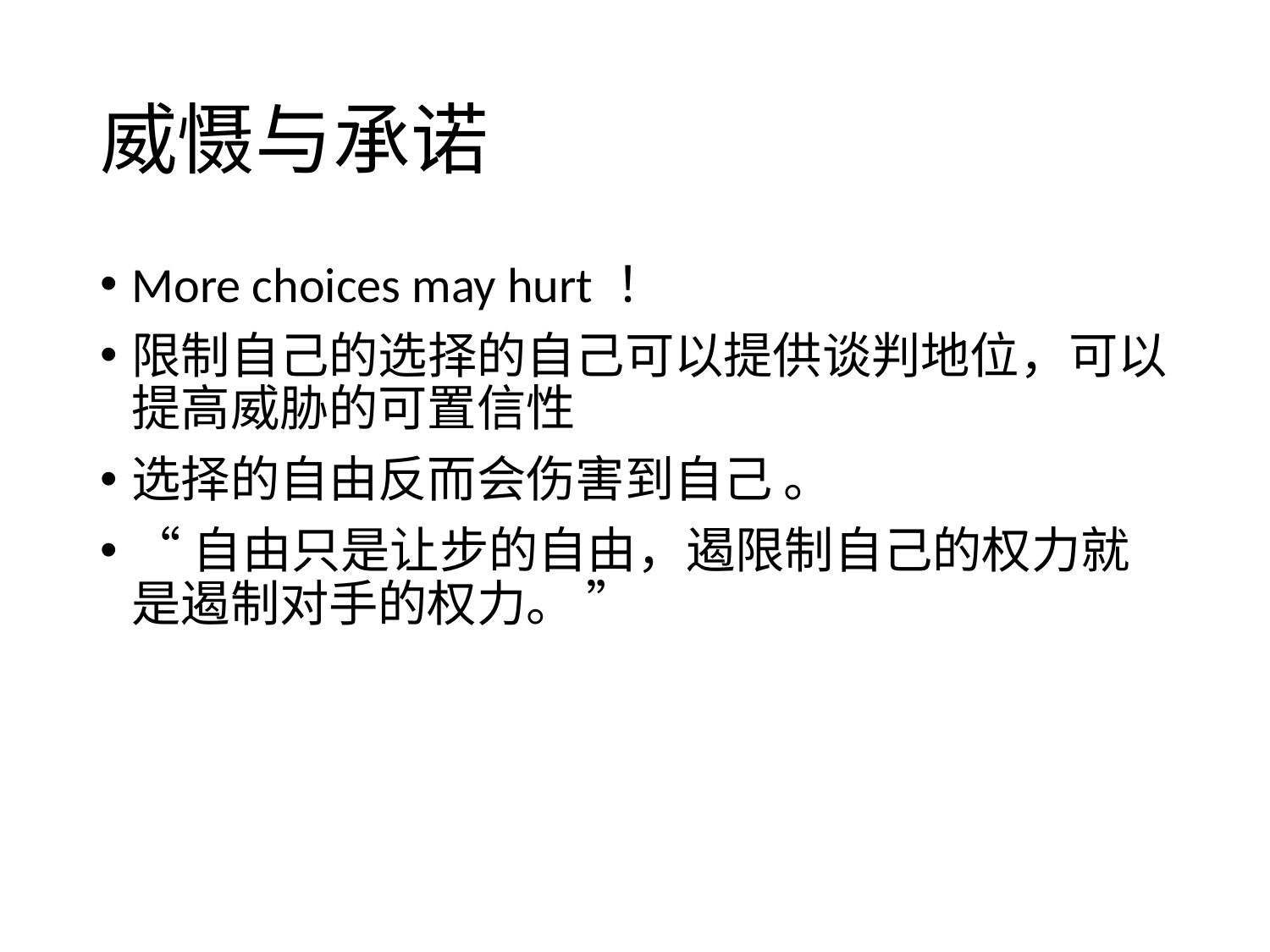

# 威慑与承诺
More choices may hurt ！
限制自己的选择的自己可以提供谈判地位，可以提高威胁的可置信性
选择的自由反而会伤害到自己 。
“自由只是让步的自由，遏限制自己的权力就是遏制对手的权力。 ”